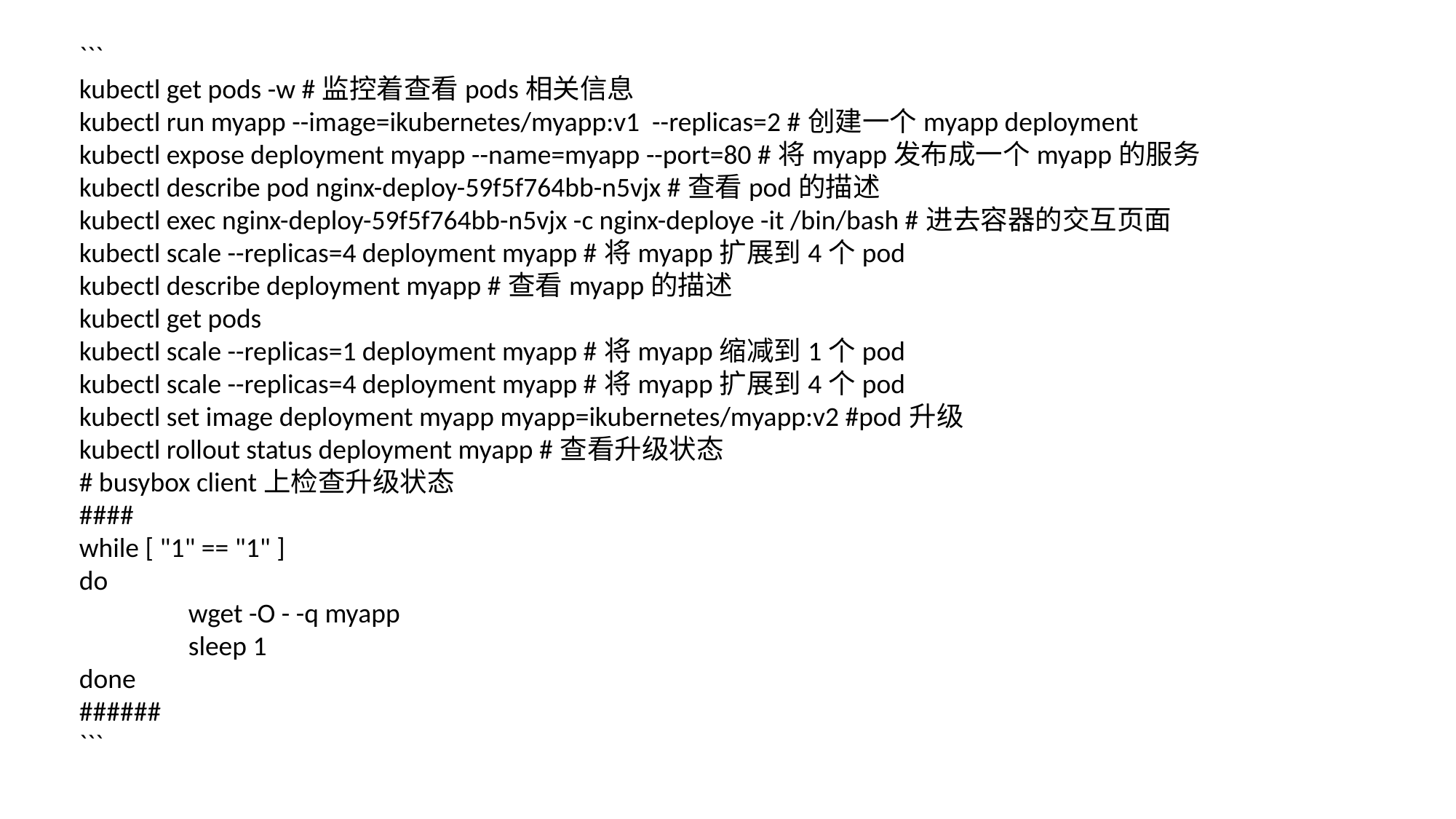

```
kubectl get pods -w #监控着查看pods相关信息
kubectl run myapp --image=ikubernetes/myapp:v1  --replicas=2 #创建一个myapp deployment
kubectl expose deployment myapp --name=myapp --port=80 #将myapp发布成一个myapp的服务
kubectl describe pod nginx-deploy-59f5f764bb-n5vjx #查看pod的描述
kubectl exec nginx-deploy-59f5f764bb-n5vjx -c nginx-deploye -it /bin/bash #进去容器的交互页面
kubectl scale --replicas=4 deployment myapp #将myapp扩展到4个pod
kubectl describe deployment myapp #查看myapp的描述
kubectl get pods
kubectl scale --replicas=1 deployment myapp #将myapp缩减到1个pod
kubectl scale --replicas=4 deployment myapp #将myapp扩展到4个pod
kubectl set image deployment myapp myapp=ikubernetes/myapp:v2 #pod升级
kubectl rollout status deployment myapp #查看升级状态
# busybox client上检查升级状态
####
while [ "1" == "1" ]
do
	wget -O - -q myapp
	sleep 1
done
######
```